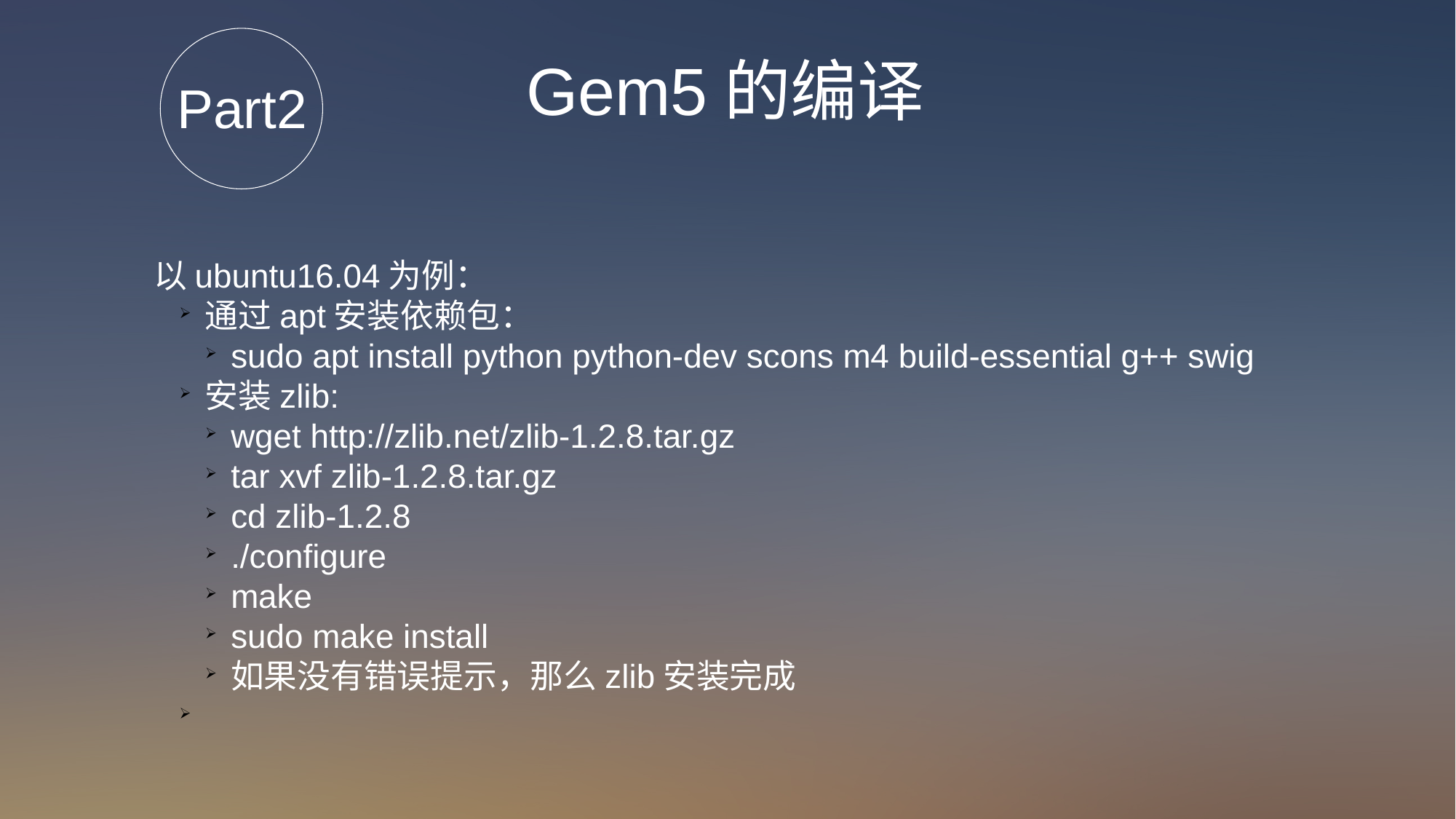

Gem5的编译
Part2
以ubuntu16.04为例：
通过apt安装依赖包：
sudo apt install python python-dev scons m4 build-essential g++ swig
安装zlib:
wget http://zlib.net/zlib-1.2.8.tar.gz
tar xvf zlib-1.2.8.tar.gz
cd zlib-1.2.8
./configure
make
sudo make install
如果没有错误提示，那么zlib安装完成